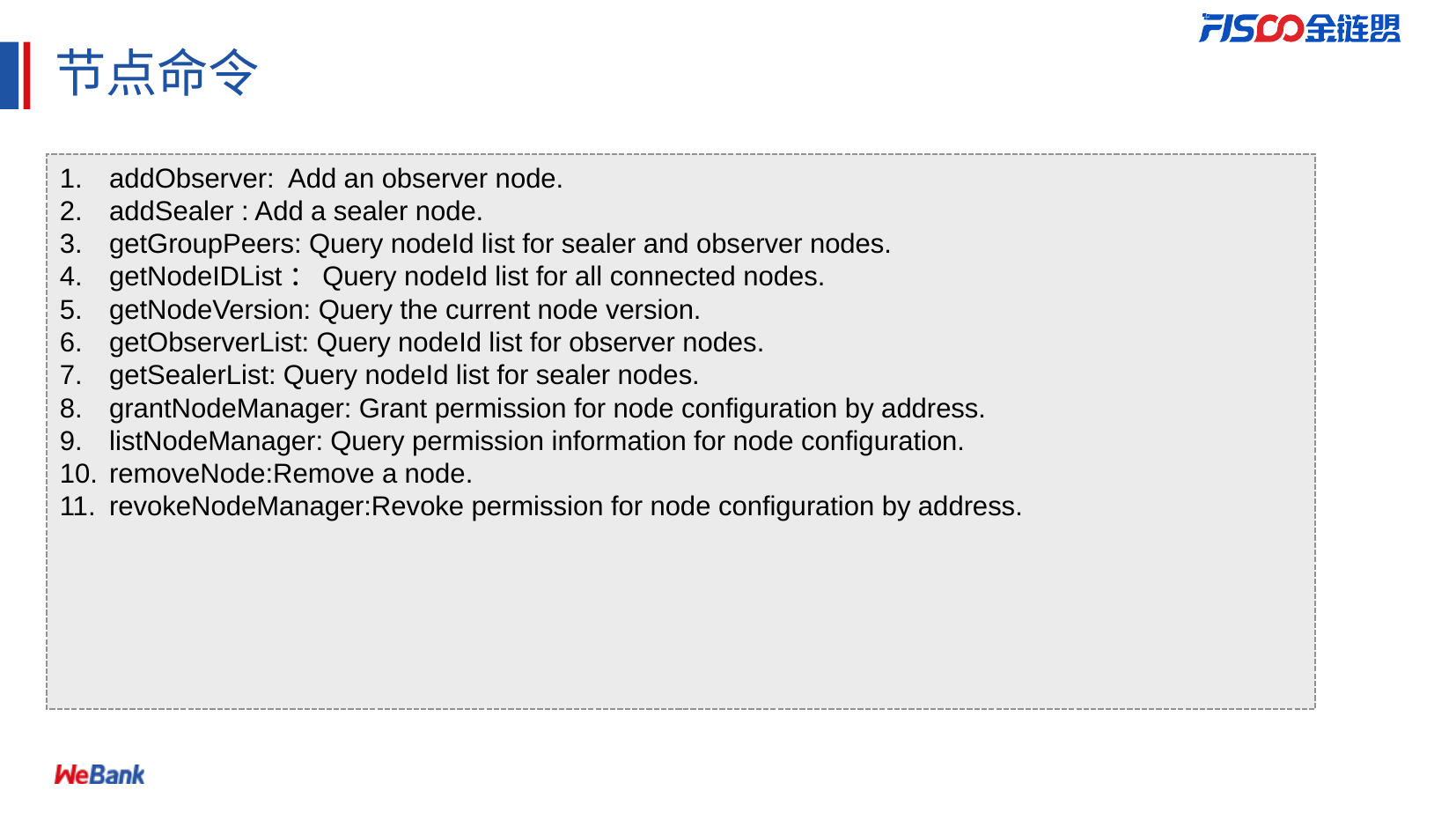

# 节点命令
addObserver:  Add an observer node.
addSealer : Add a sealer node.
getGroupPeers: Query nodeId list for sealer and observer nodes.
getNodeIDList：Query nodeId list for all connected nodes.
getNodeVersion: Query the current node version.
getObserverList: Query nodeId list for observer nodes.
getSealerList: Query nodeId list for sealer nodes.
grantNodeManager: Grant permission for node configuration by address.
listNodeManager: Query permission information for node configuration.
removeNode:Remove a node.
revokeNodeManager:Revoke permission for node configuration by address.